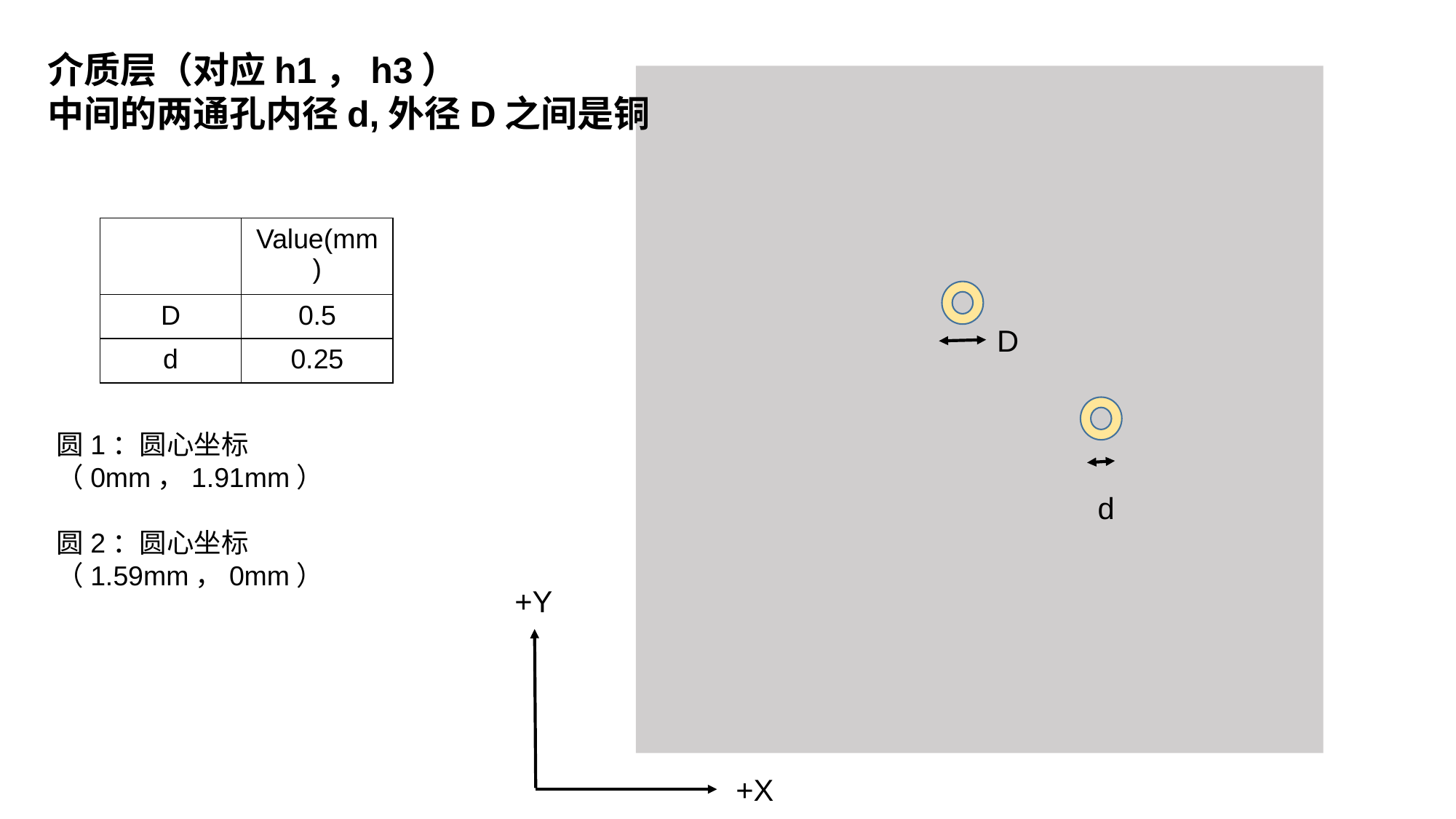

介质层（对应h1，h3）
中间的两通孔内径d,外径D之间是铜

|  | Value(mm) |
| --- | --- |
| D | 0.5 |
| d | 0.25 |

D

圆1：圆心坐标（0mm，1.91mm）

圆2：圆心坐标（1.59mm，0mm）

d
+Y
+X